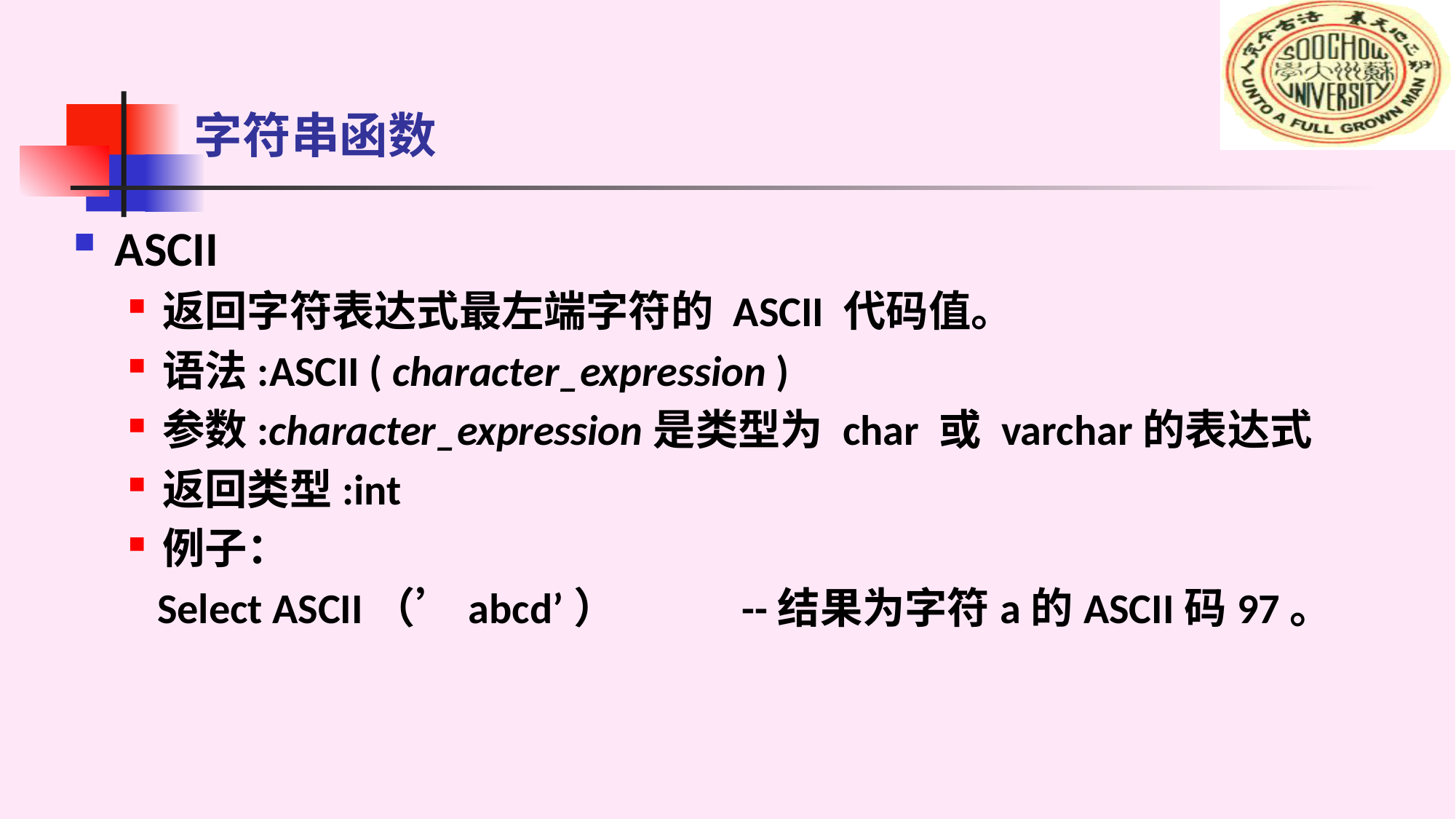

# 字符串函数
ASCII
返回字符表达式最左端字符的 ASCII 代码值。
语法:ASCII ( character_expression )
参数:character_expression是类型为 char 或 varchar的表达式
返回类型:int
例子：
   Select ASCII（’abcd’）            --结果为字符a的ASCII码97。